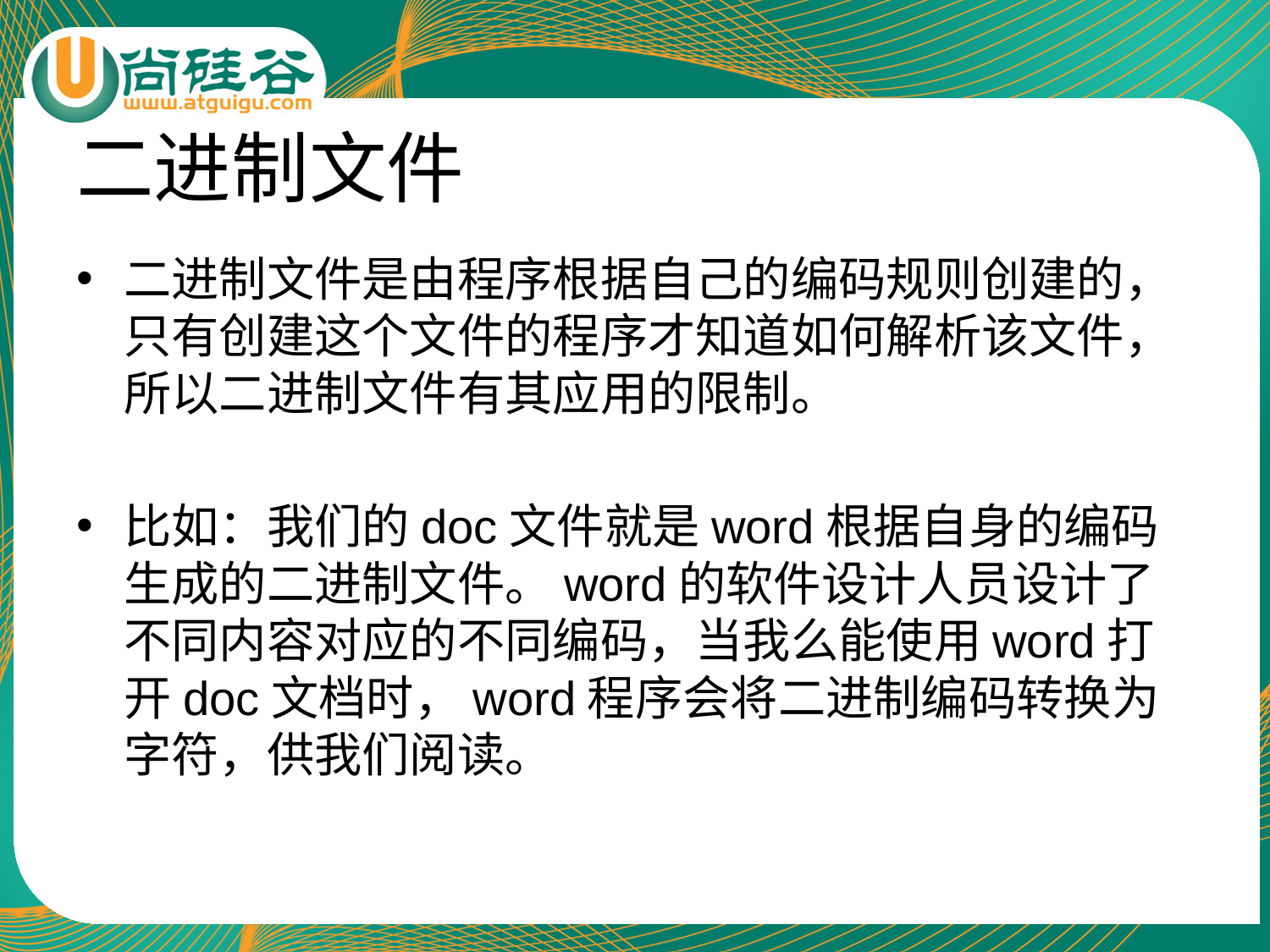

# 二进制文件
二进制文件是由程序根据自己的编码规则创建的，只有创建这个文件的程序才知道如何解析该文件，所以二进制文件有其应用的限制。

比如：我们的doc文件就是word根据自身的编码生成的二进制文件。word的软件设计人员设计了不同内容对应的不同编码，当我么能使用word打开doc文档时，word程序会将二进制编码转换为字符，供我们阅读。